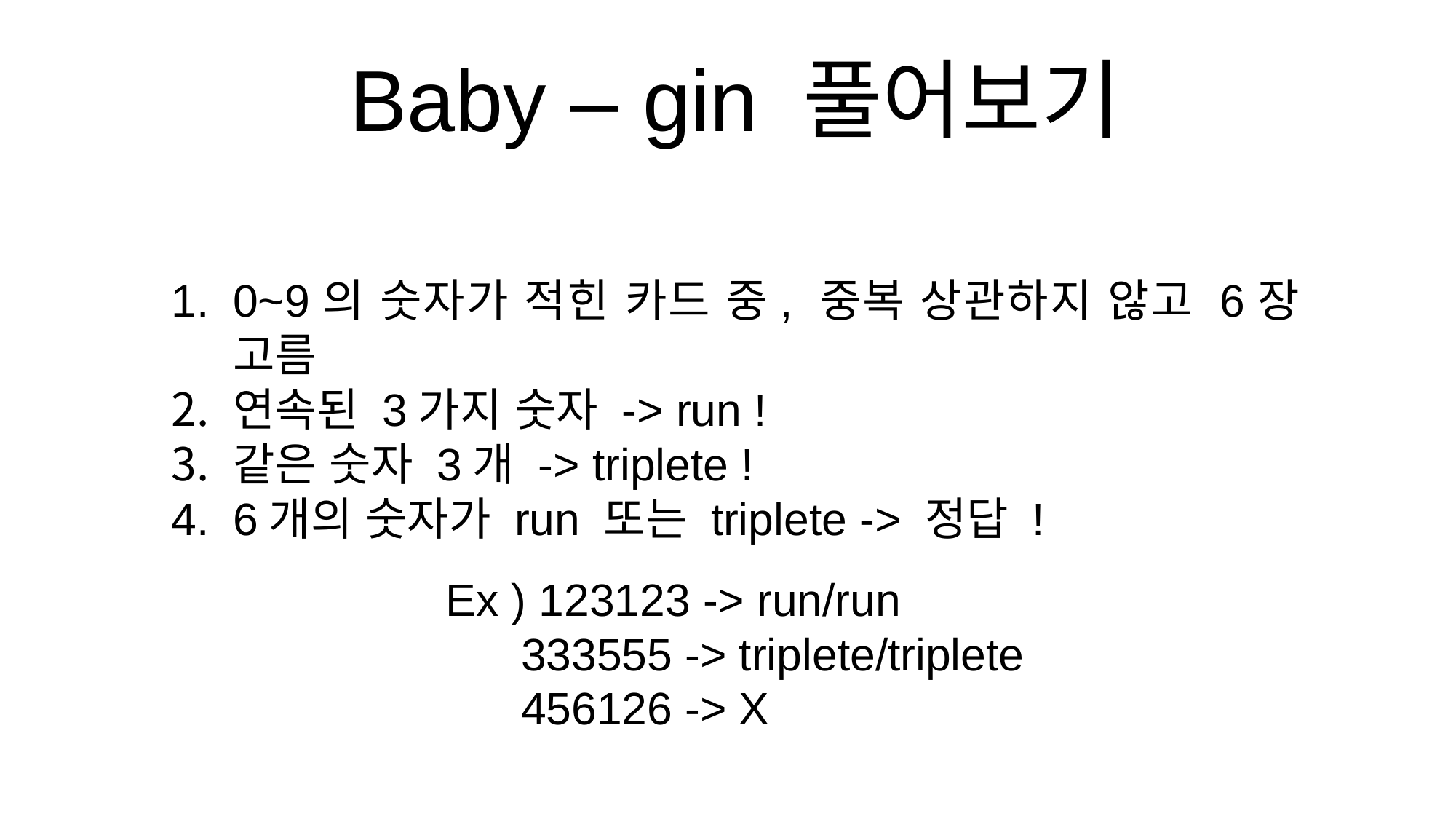

# Baby – gin 풀어보기
0~9의 숫자가 적힌 카드 중, 중복 상관하지 않고 6장 고름
연속된 3가지 숫자 -> run !
같은 숫자 3개 -> triplete !
6개의 숫자가 run 또는 triplete -> 정답 !
Ex ) 123123 -> run/run
      333555 -> triplete/triplete
      456126 -> X